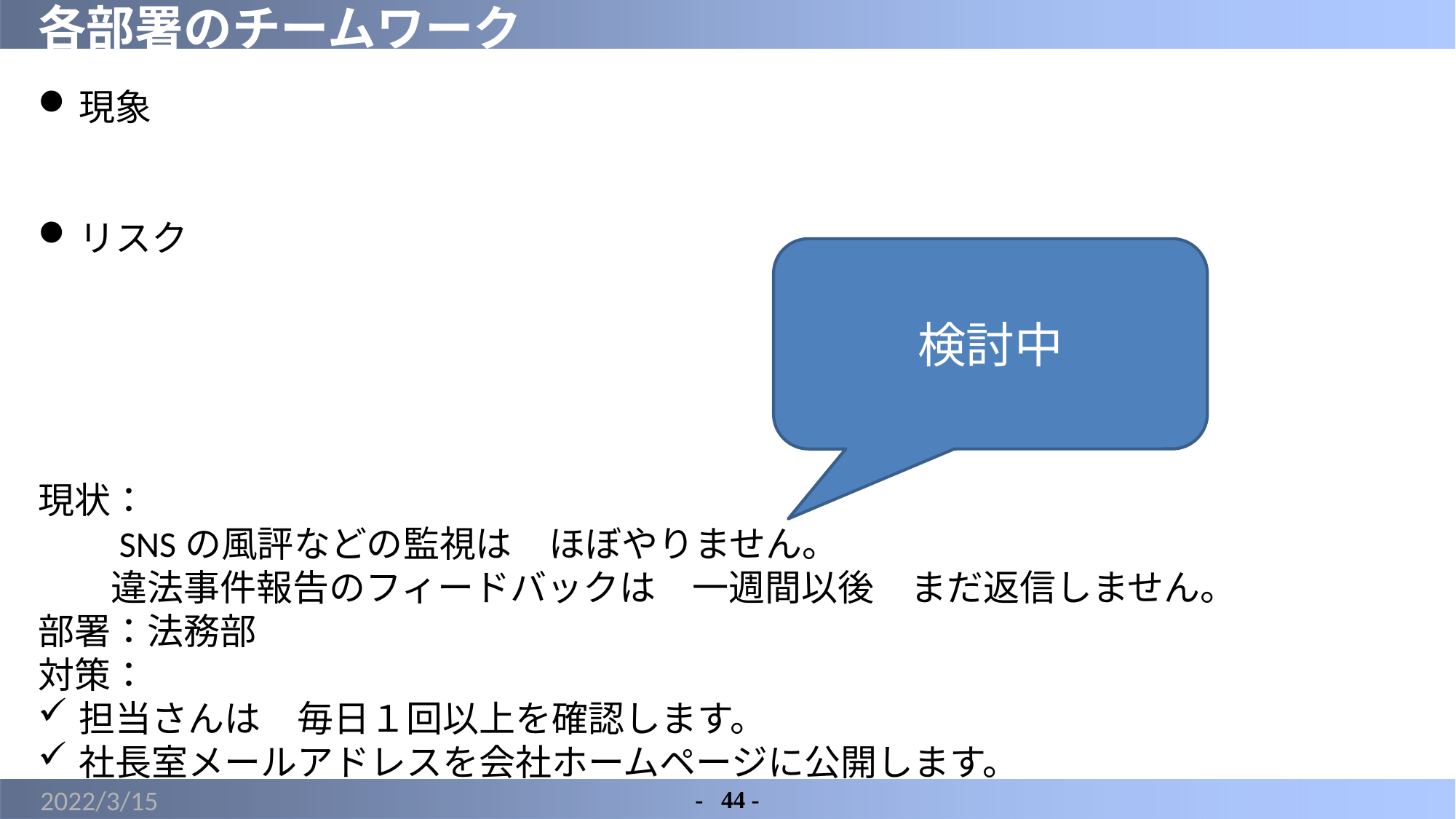

# 各部署のチームワーク
現象

リスク

現状：
　　SNSの風評などの監視は　ほぼやりません。
　　違法事件報告のフィードバックは　一週間以後　まだ返信しません。
部署：法務部
対策：
担当さんは　毎日１回以上を確認します。
社長室メールアドレスを会社ホームページに公開します。
検討中
2022/3/15
-	44 -